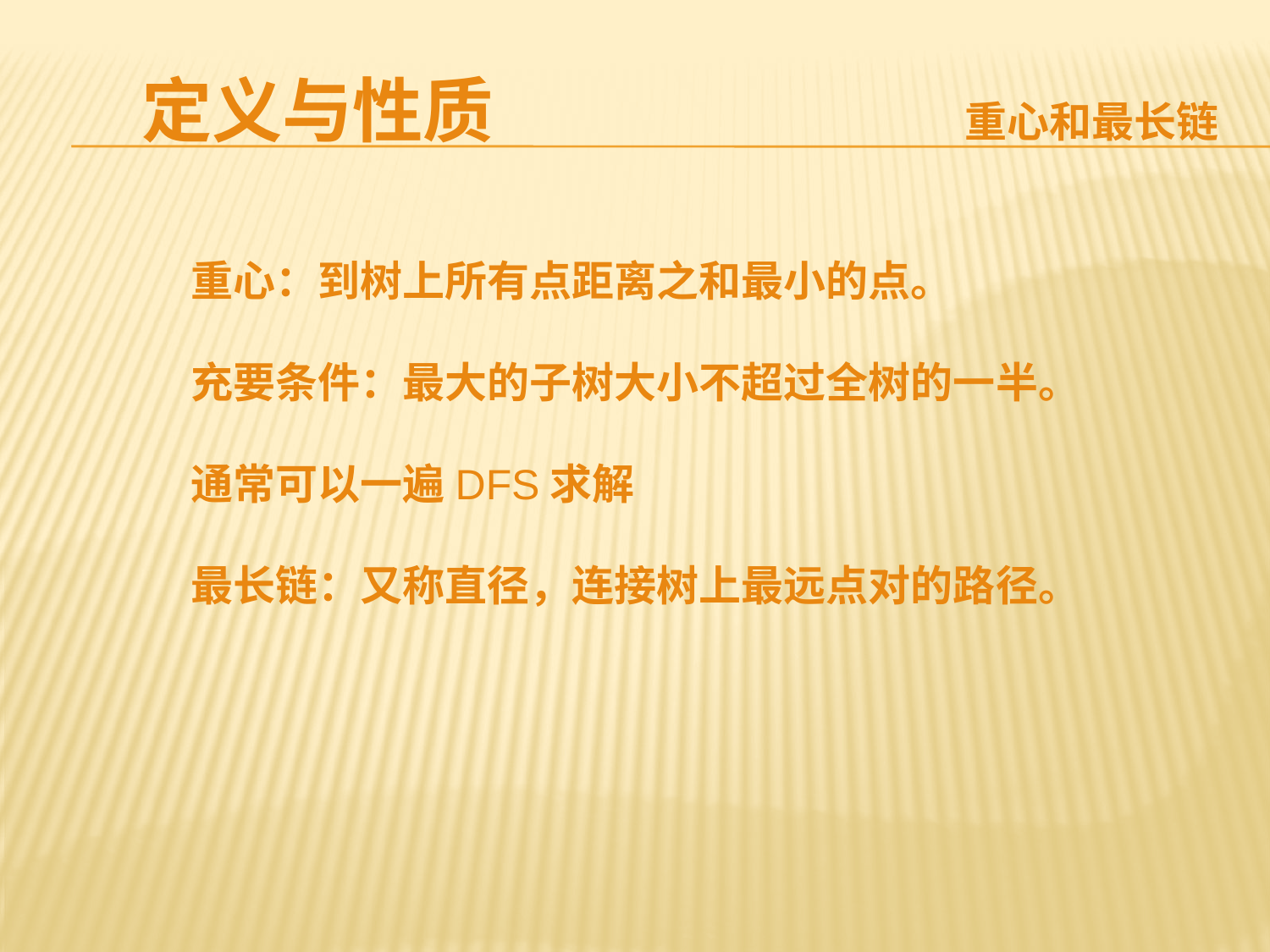

定义与性质
重心和最长链
重心：到树上所有点距离之和最小的点。

充要条件：最大的子树大小不超过全树的一半。

通常可以一遍DFS求解

最长链：又称直径，连接树上最远点对的路径。